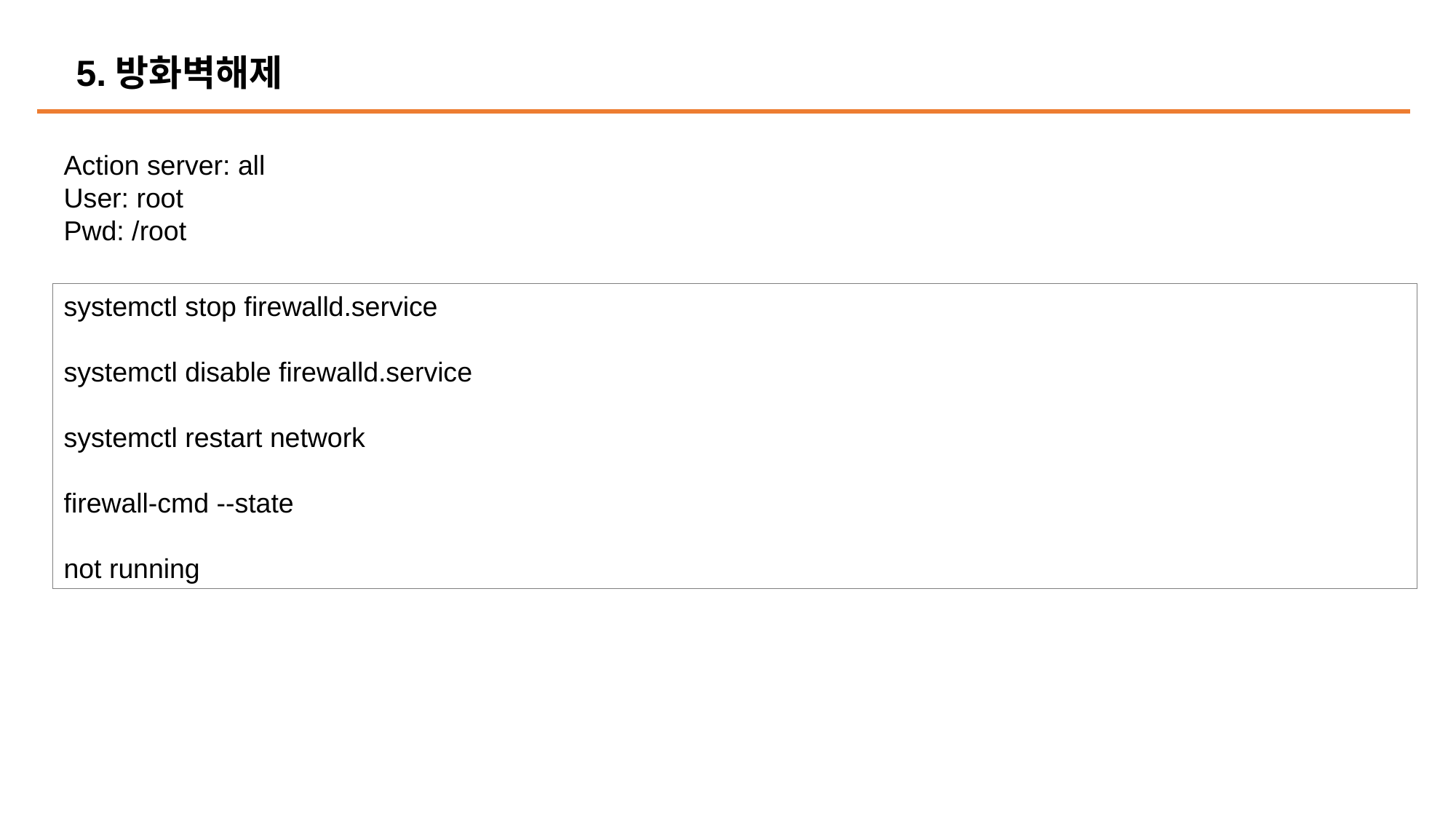

5.방화벽해제
Action server: all
User: root
Pwd: /root
systemctl stop firewalld.service

systemctl disable firewalld.service

systemctl restart network

firewall-cmd --state

not running